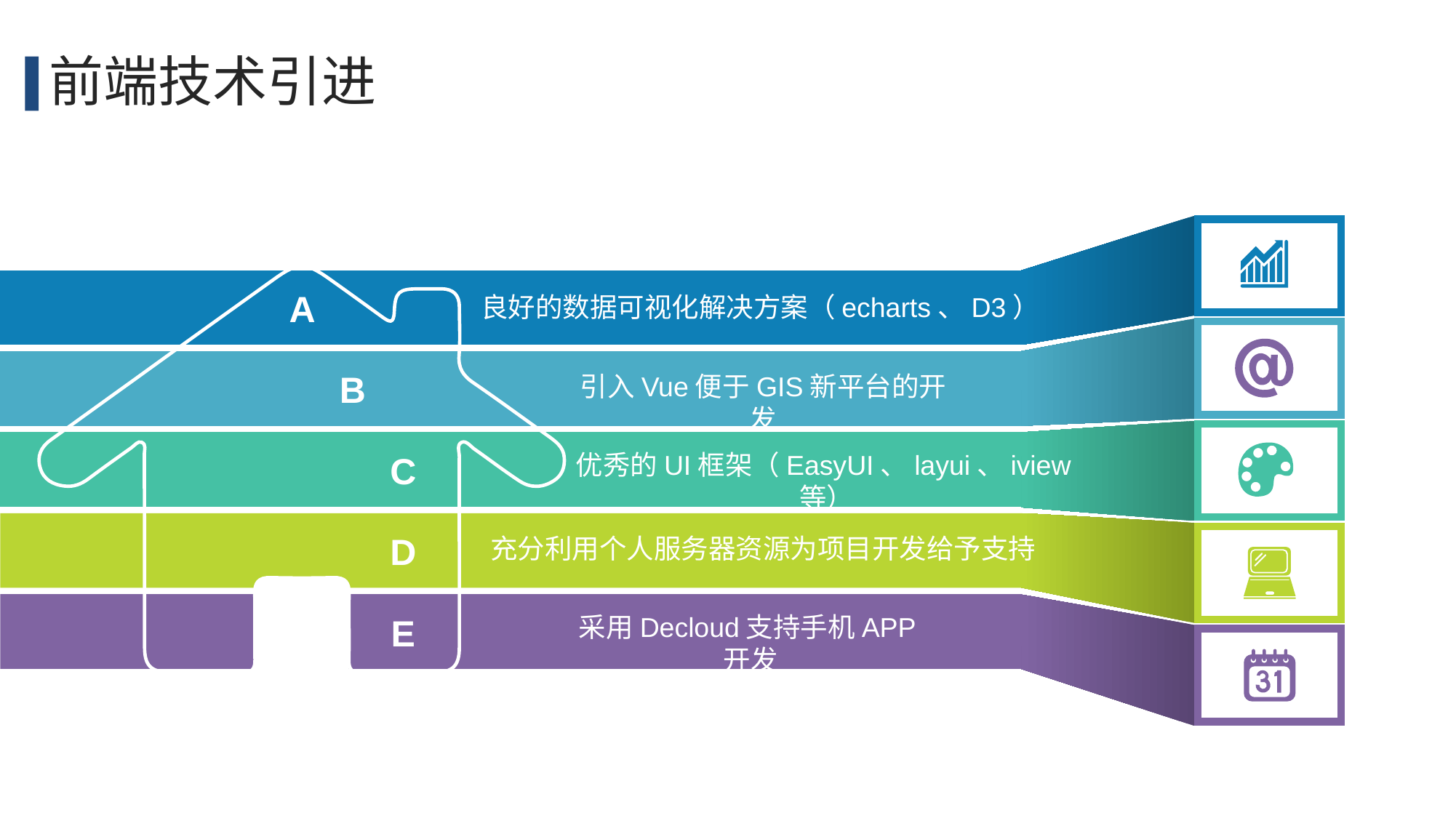

前端技术引进

A
良好的数据可视化解决方案（echarts、D3）

B
引入Vue便于GIS新平台的开发

优秀的UI框架（EasyUI、layui、iview等）
C

D
充分利用个人服务器资源为项目开发给予支持

采用Decloud支持手机APP开发
E